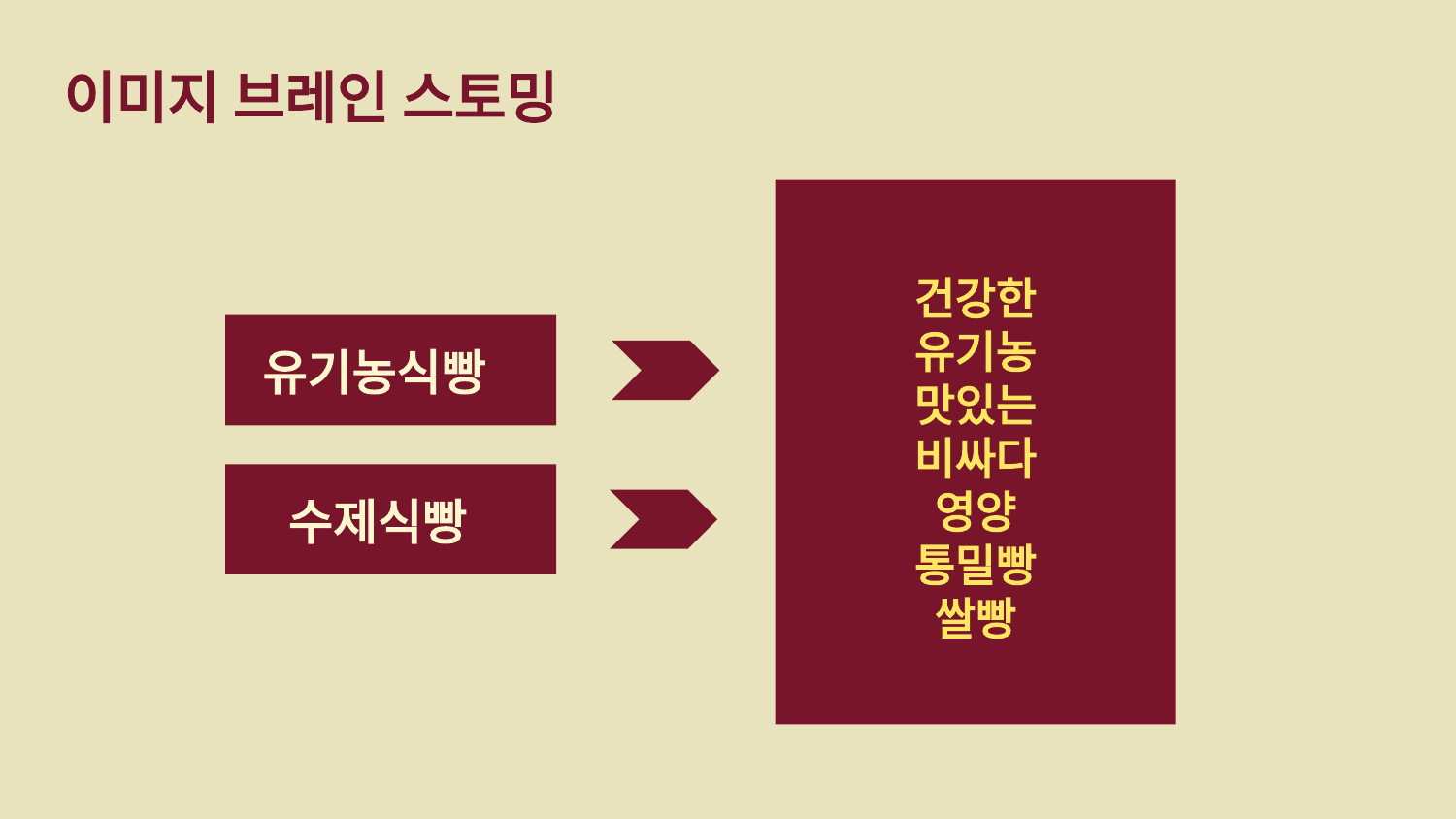

# 이미지 브레인 스토밍

건강한
유기농
맛있는
비싸다
영양
통밀빵
쌀빵

유기농식빵

수제식빵